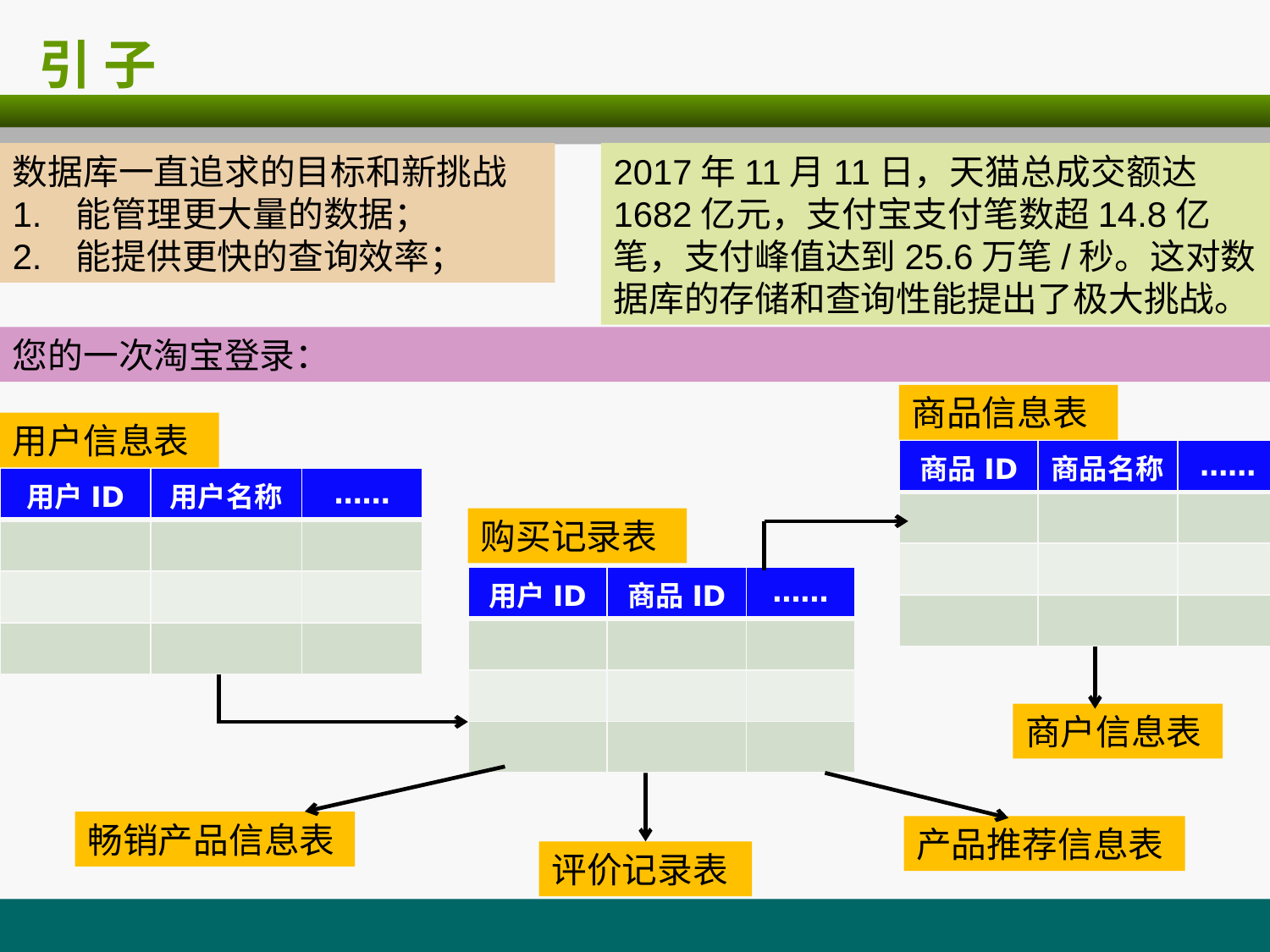

# 引 子
数据库一直追求的目标和新挑战
能管理更大量的数据；
能提供更快的查询效率；
2017年11月11日，天猫总成交额达1682亿元，支付宝支付笔数超14.8亿笔，支付峰值达到25.6万笔/秒。这对数据库的存储和查询性能提出了极大挑战。
您的一次淘宝登录：
商品信息表
用户信息表
| 商品ID | 商品名称 | …… |
| --- | --- | --- |
|  |  |  |
|  |  |  |
|  |  |  |
| 用户ID | 用户名称 | …… |
| --- | --- | --- |
|  |  |  |
|  |  |  |
|  |  |  |
购买记录表
| 用户ID | 商品ID | …… |
| --- | --- | --- |
|  |  |  |
|  |  |  |
|  |  |  |
商户信息表
畅销产品信息表
产品推荐信息表
评价记录表